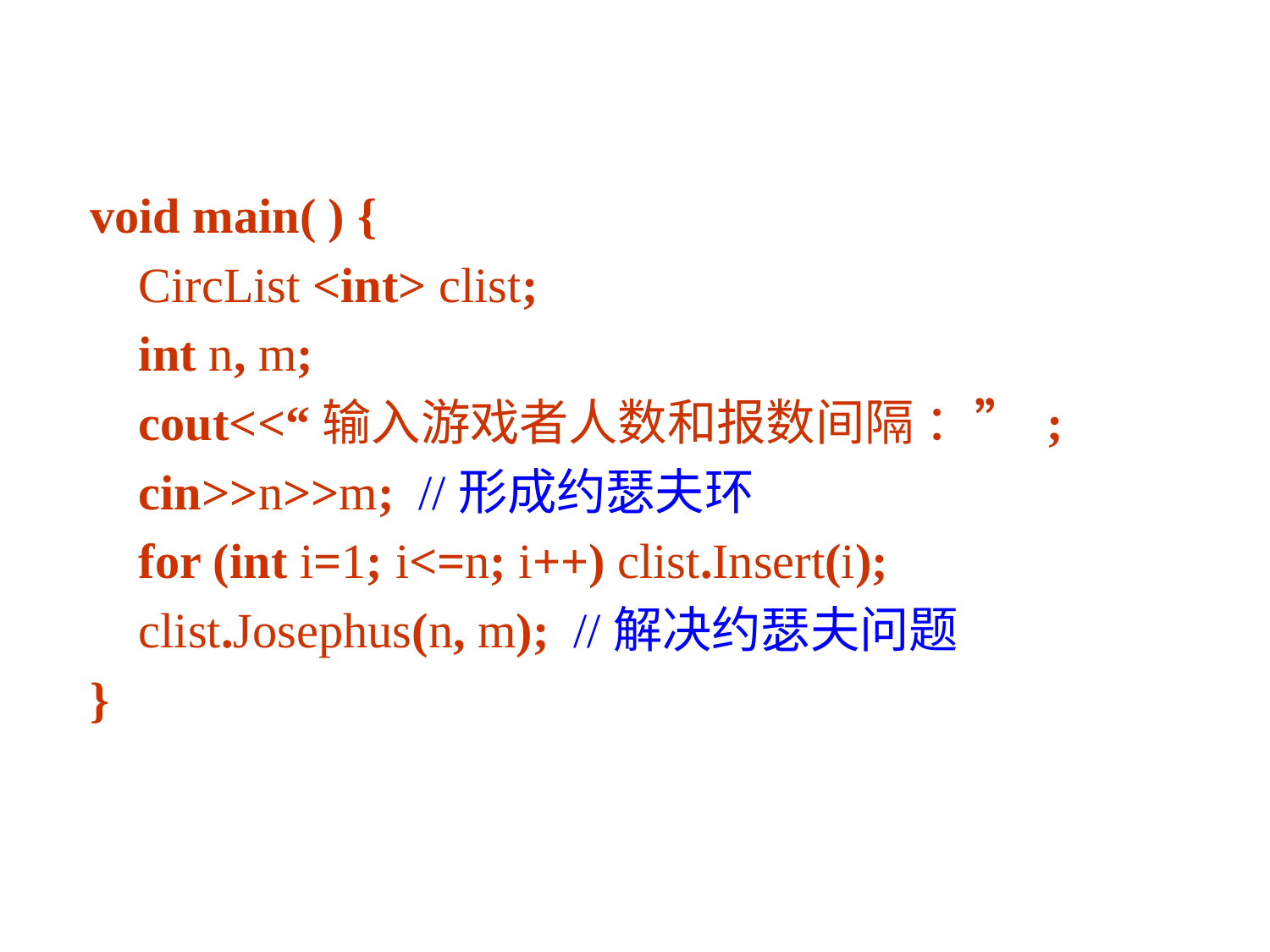

void main( ) {
    CircList <int> clist;
    int n, m;
    cout<<“输入游戏者人数和报数间隔 ：” ;
    cin>>n>>m;  //形成约瑟夫环
    for (int i=1; i<=n; i++) clist.Insert(i);
    clist.Josephus(n, m);  //解决约瑟夫问题
}
149